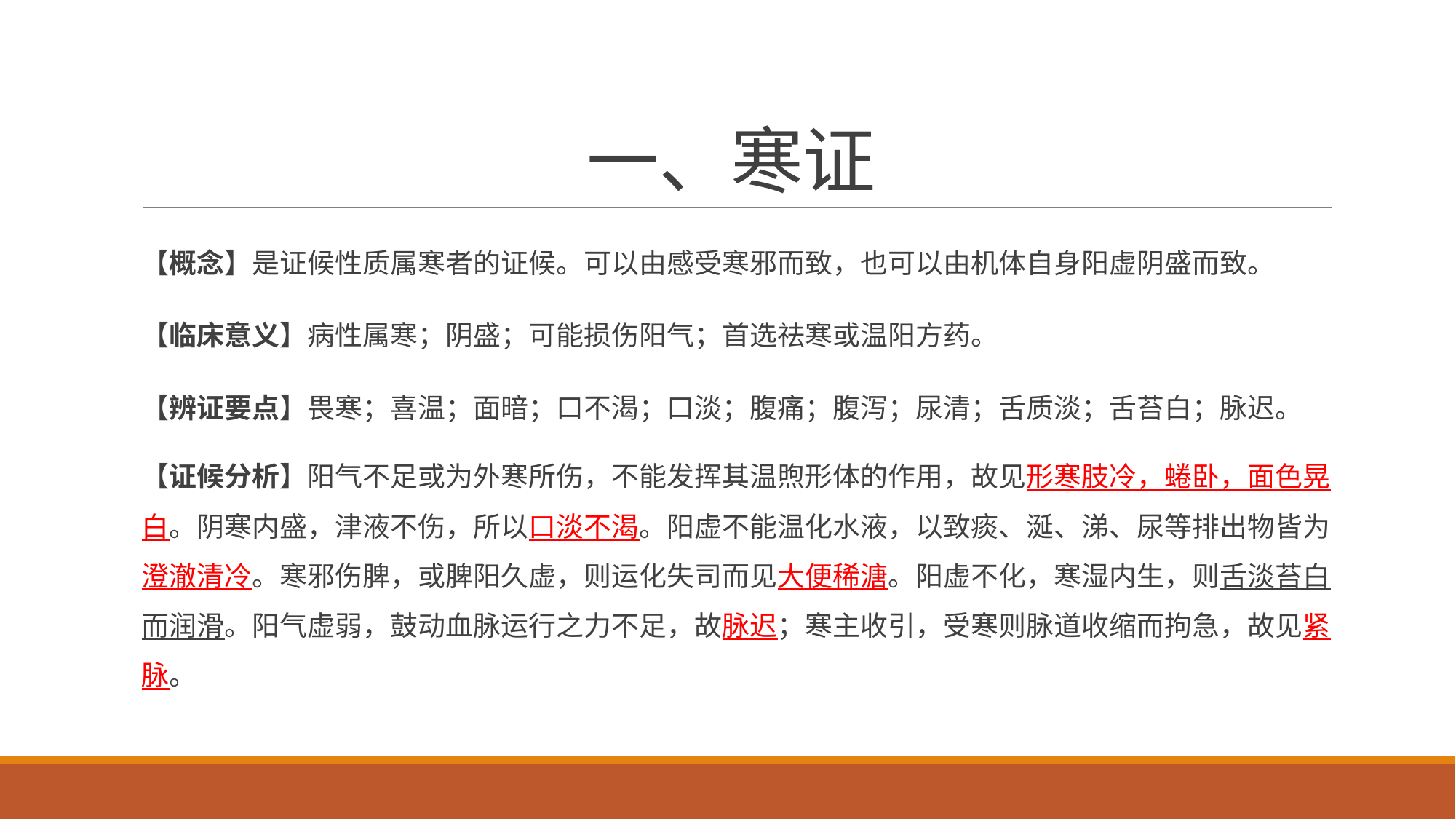

# 一、寒证
【概念】是证候性质属寒者的证候。可以由感受寒邪而致，也可以由机体自身阳虚阴盛而致。
【临床意义】病性属寒；阴盛；可能损伤阳气；首选祛寒或温阳方药。
【辨证要点】畏寒；喜温；面暗；口不渴；口淡；腹痛；腹泻；尿清；舌质淡；舌苔白；脉迟。
【证候分析】阳气不足或为外寒所伤，不能发挥其温煦形体的作用，故见形寒肢冷，蜷卧，面色晃白。阴寒内盛，津液不伤，所以口淡不渴。阳虚不能温化水液，以致痰、涎、涕、尿等排出物皆为澄澈清冷。寒邪伤脾，或脾阳久虚，则运化失司而见大便稀溏。阳虚不化，寒湿内生，则舌淡苔白而润滑。阳气虚弱，鼓动血脉运行之力不足，故脉迟；寒主收引，受寒则脉道收缩而拘急，故见紧脉。